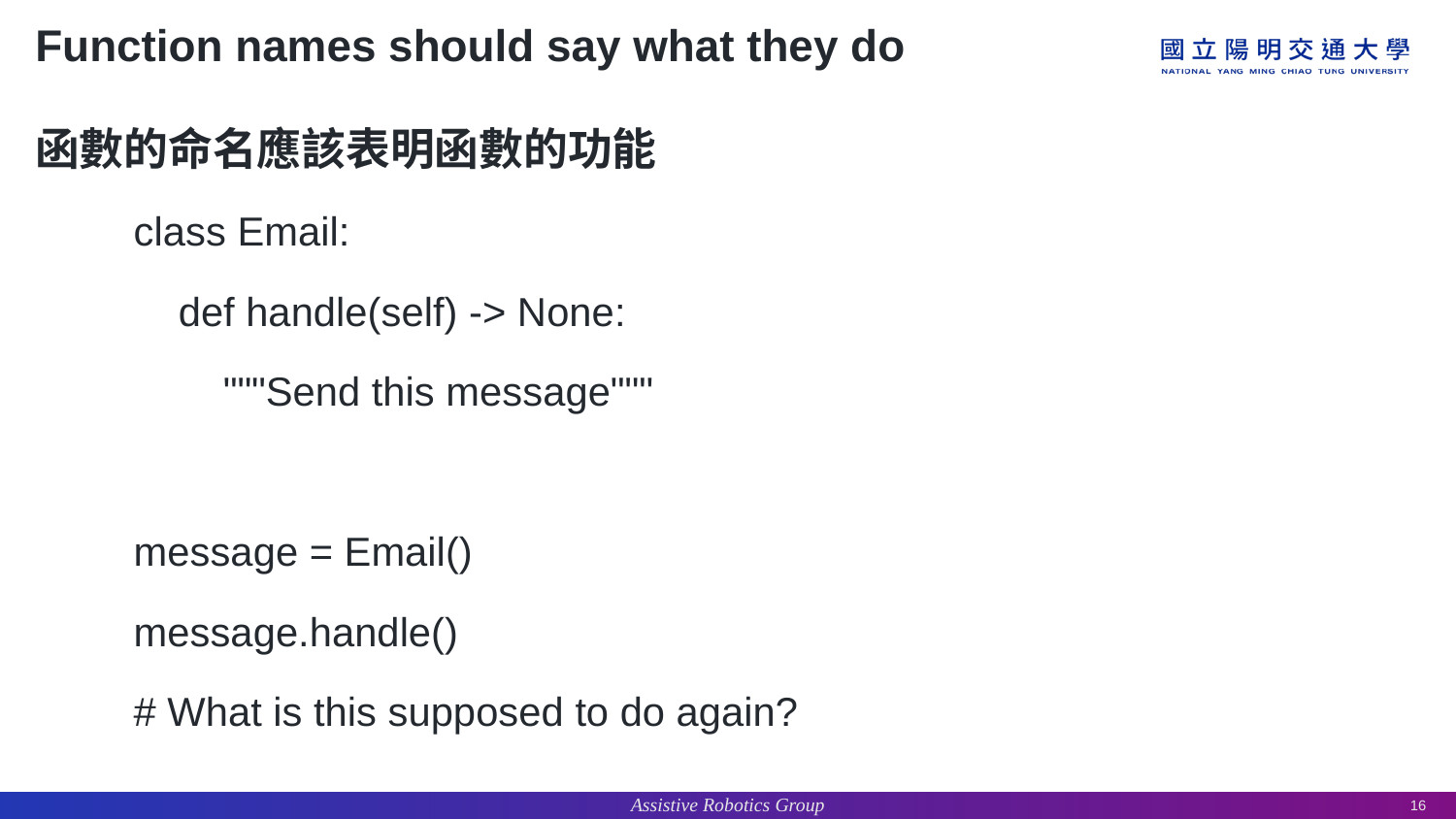

# Function names should say what they do
函數的命名應該表明函數的功能
class Email:
    def handle(self) -> None:
        """Send this message"""

message = Email()
message.handle()
# What is this supposed to do again?